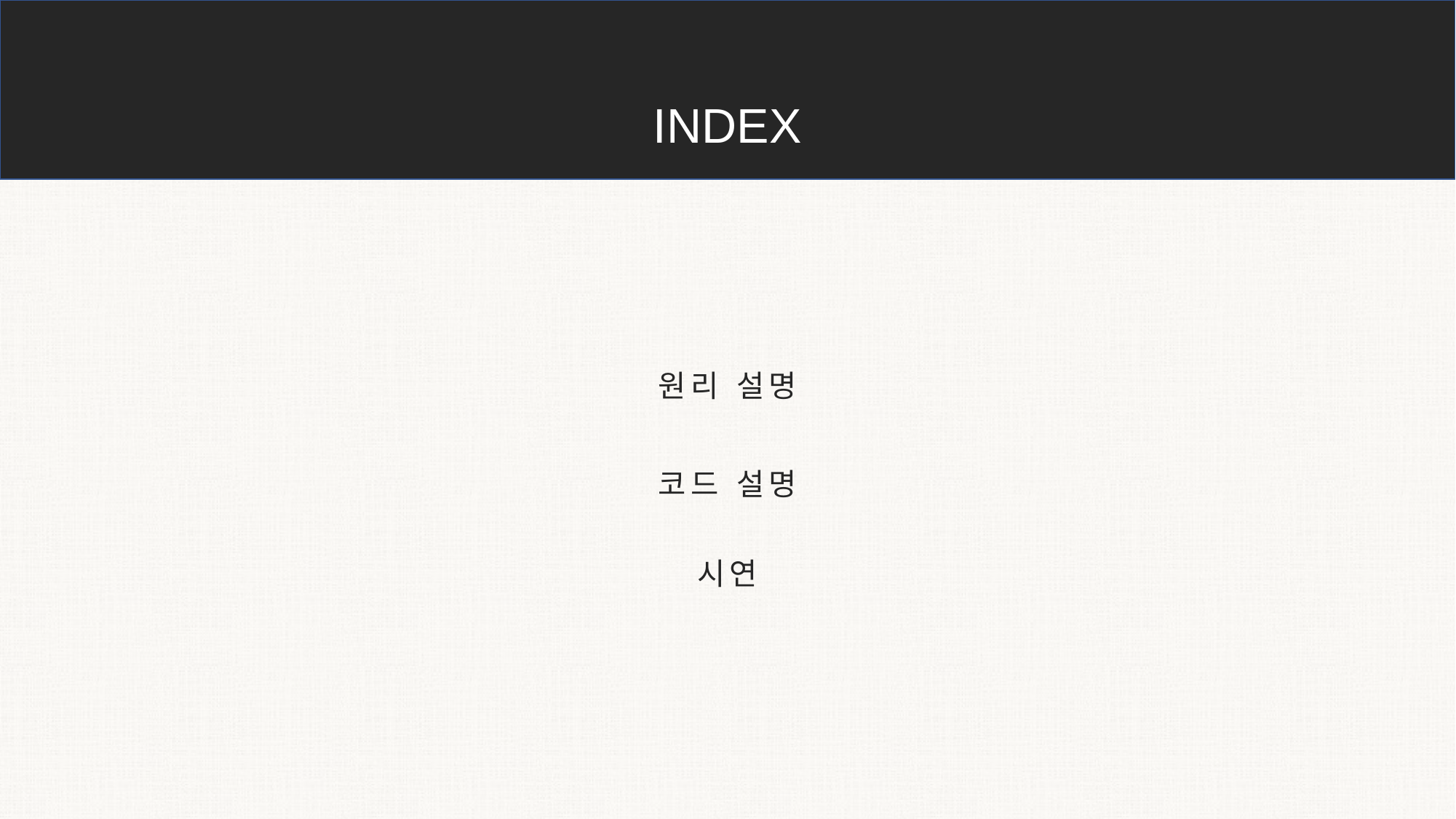

KNN 알고리즘
# INDEX
원리 설명

코드 설명

Mediapipe
승패
시연

마디 각도 계산